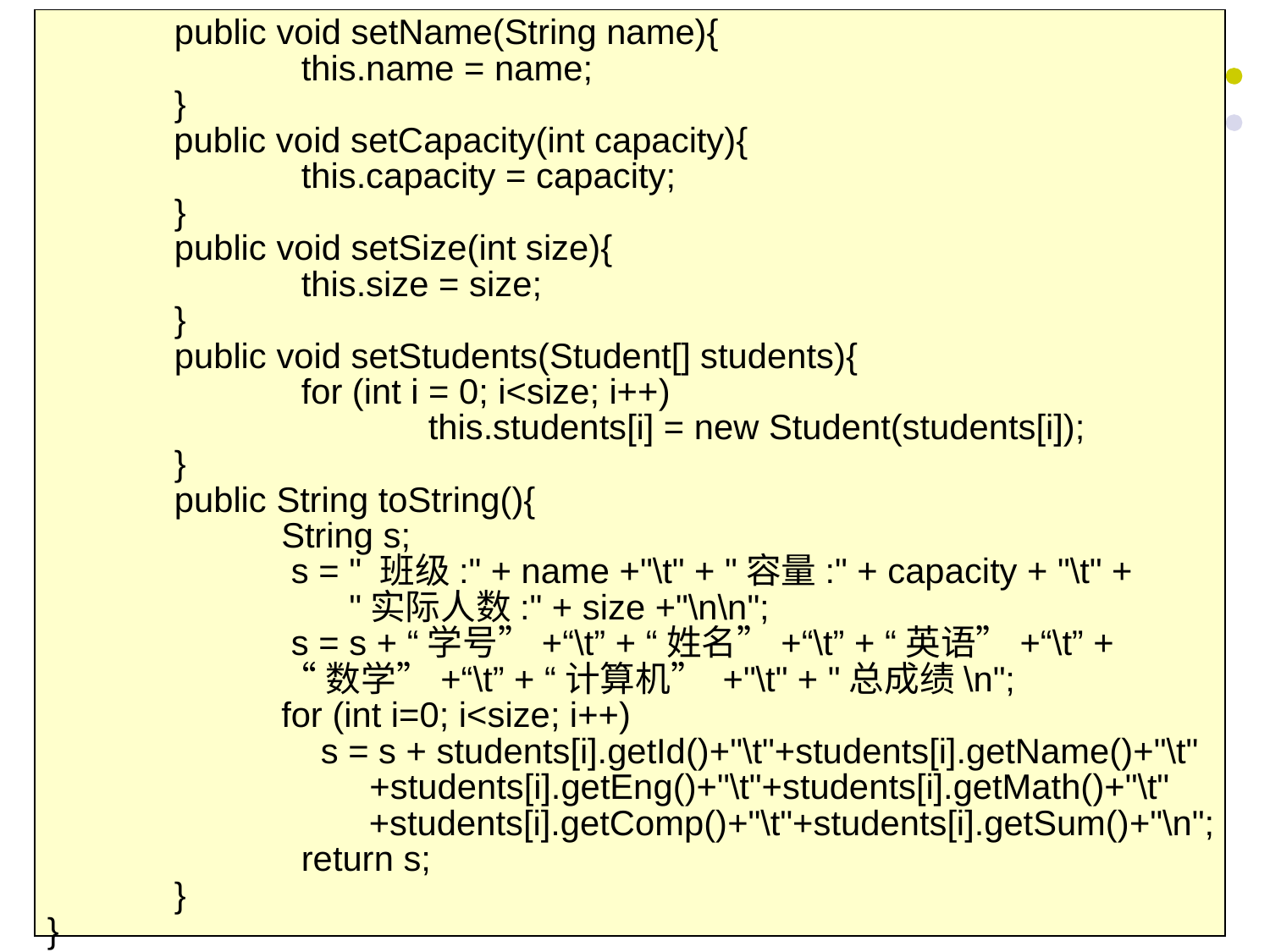

public void setName(String name){
		this.name = name;
	}
             public void setCapacity(int capacity){
		this.capacity = capacity;
	}
	public void setSize(int size){
		this.size = size;
	}
	public void setStudents(Student[] students){
		for (int i = 0; i<size; i++)
			this.students[i] = new Student(students[i]);
	}
	public String toString(){
	           String s;
	            s = " 班级:" + name +"\t" + "容量:" + capacity + "\t" +
                               "实际人数:" + size +"\n\n";
	            s = s + “学号”+“\t” + “姓名”+“\t” + “英语”+“\t” +
                              “数学”+“\t” + “计算机” +"\t" + "总成绩\n";
	           for (int i=0; i<size; i++)
		  s = s + students[i].getId()+"\t"+students[i].getName()+"\t"
		       +students[i].getEng()+"\t"+students[i].getMath()+"\t"
	                    +students[i].getComp()+"\t"+students[i].getSum()+"\n";
	   	return s;
	}
}

#